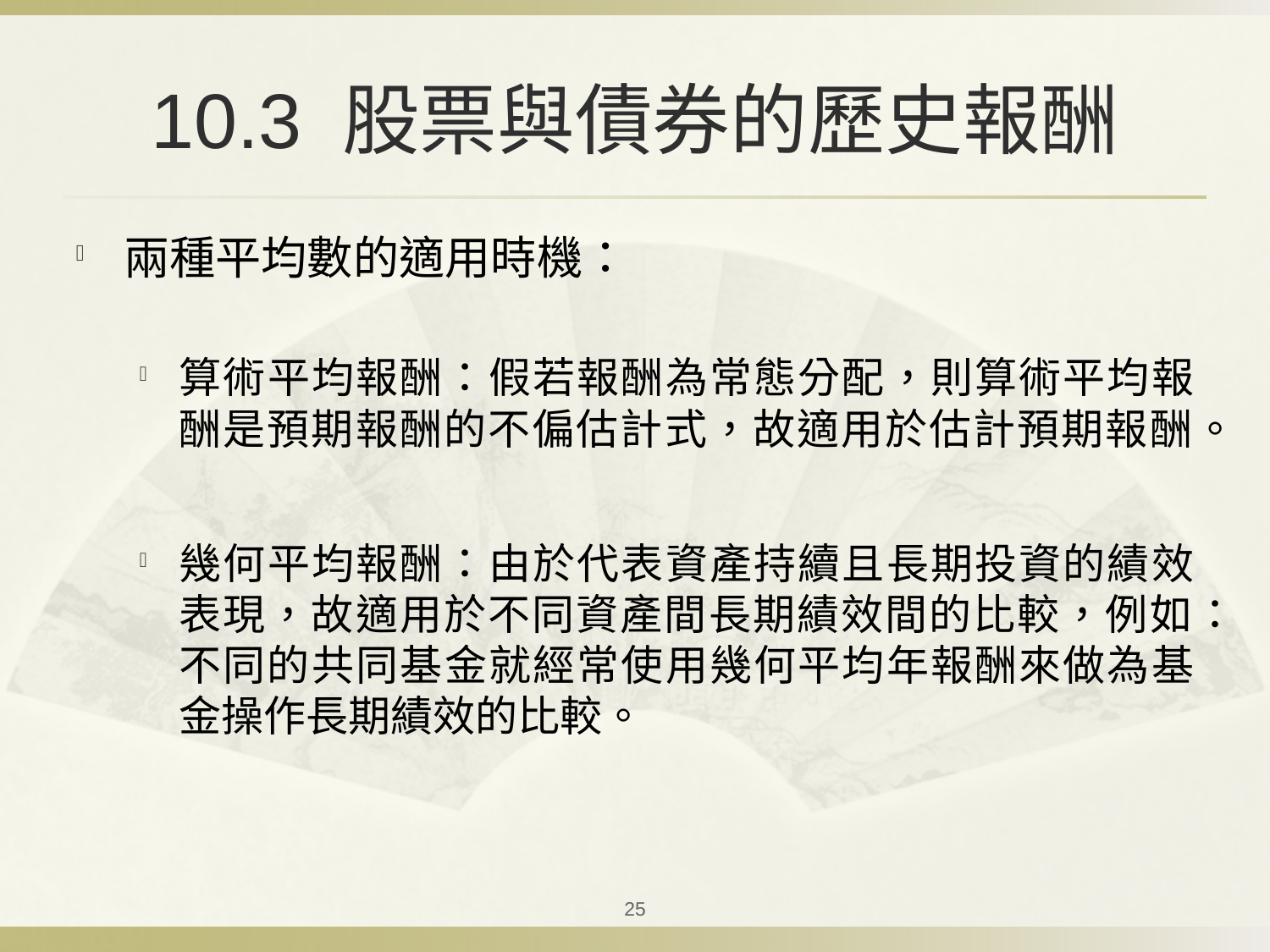

# 10.3 股票與債券的歷史報酬
兩種平均數的適用時機：

算術平均報酬：假若報酬為常態分配，則算術平均報酬是預期報酬的不偏估計式，故適用於估計預期報酬。

幾何平均報酬：由於代表資產持續且長期投資的績效表現，故適用於不同資產間長期績效間的比較，例如：不同的共同基金就經常使用幾何平均年報酬來做為基金操作長期績效的比較。
25